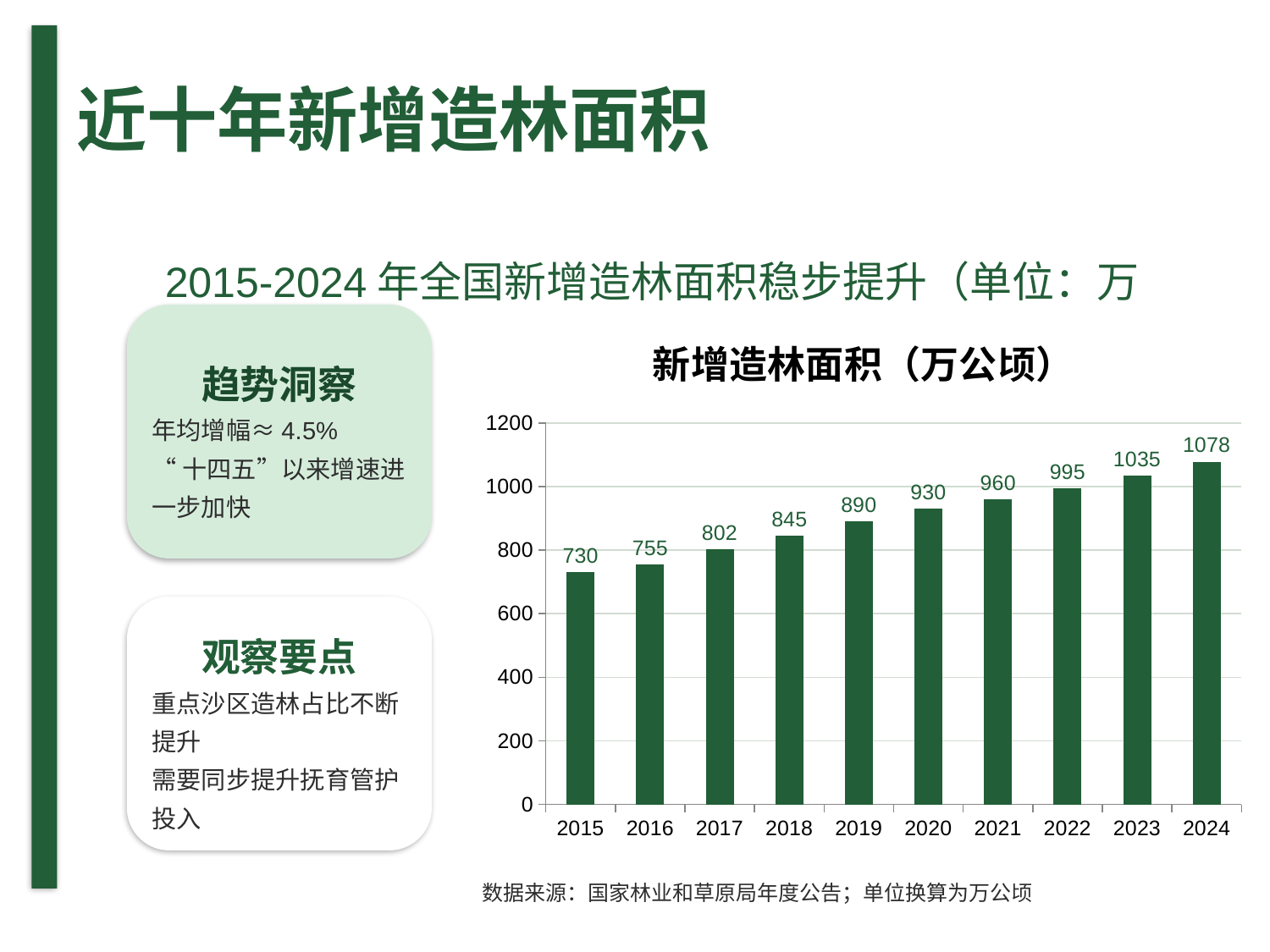

# 近十年新增造林面积
2015-2024年全国新增造林面积稳步提升（单位：万公顷）
趋势洞察
年均增幅≈4.5%
“十四五”以来增速进一步加快

### Chart

| Category | 新增造林面积（万公顷） |
|---|---|
| 2015 | 730.0 |
| 2016 | 755.0 |
| 2017 | 802.0 |
| 2018 | 845.0 |
| 2019 | 890.0 |
| 2020 | 930.0 |
| 2021 | 960.0 |
| 2022 | 995.0 |
| 2023 | 1035.0 |
| 2024 | 1078.0 |
观察要点
重点沙区造林占比不断提升
需要同步提升抚育管护投入
数据来源：国家林业和草原局年度公告；单位换算为万公顷